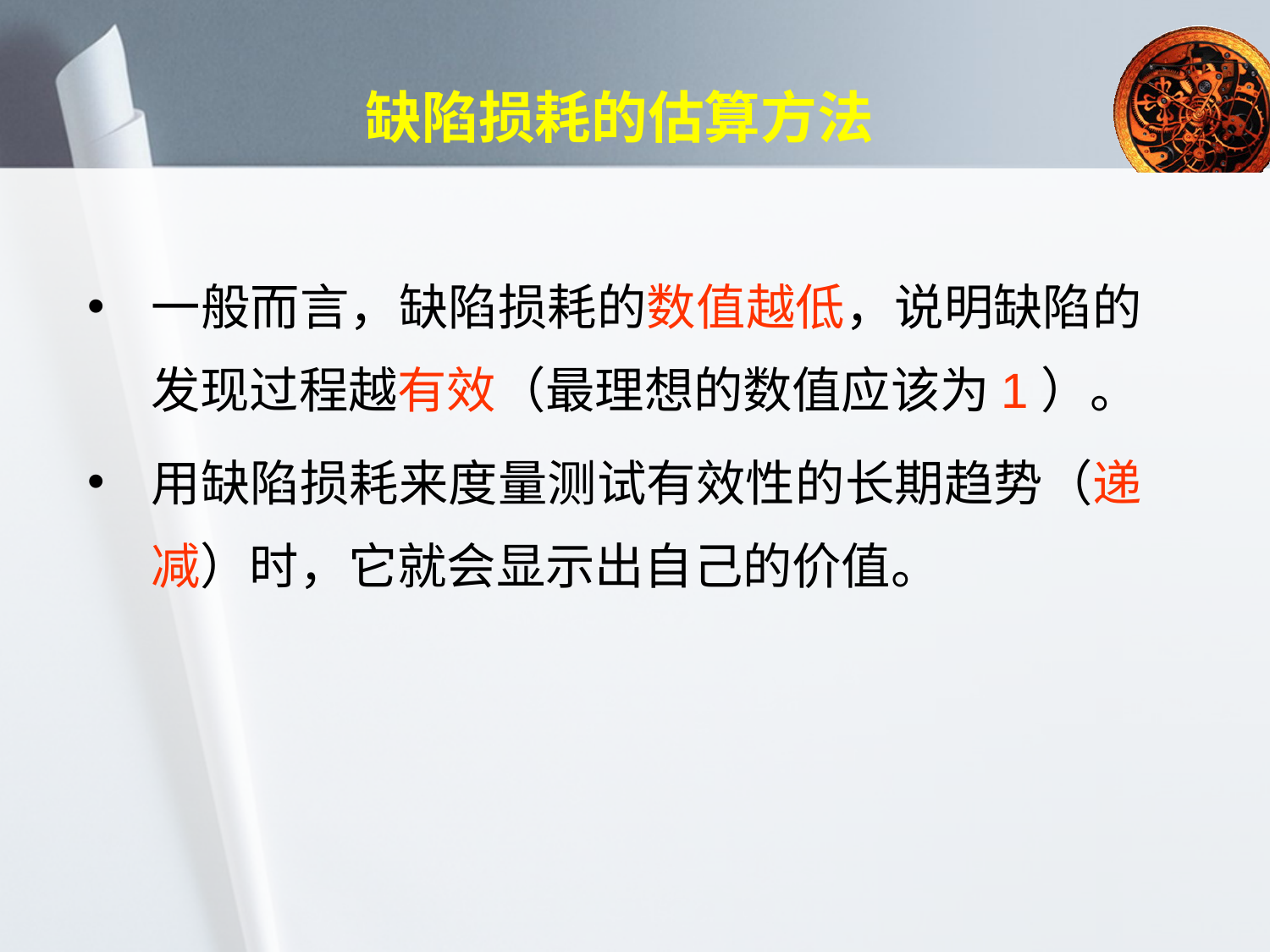

# 缺陷损耗的估算方法
一般而言，缺陷损耗的数值越低，说明缺陷的发现过程越有效（最理想的数值应该为1）。
用缺陷损耗来度量测试有效性的长期趋势（递减）时，它就会显示出自己的价值。